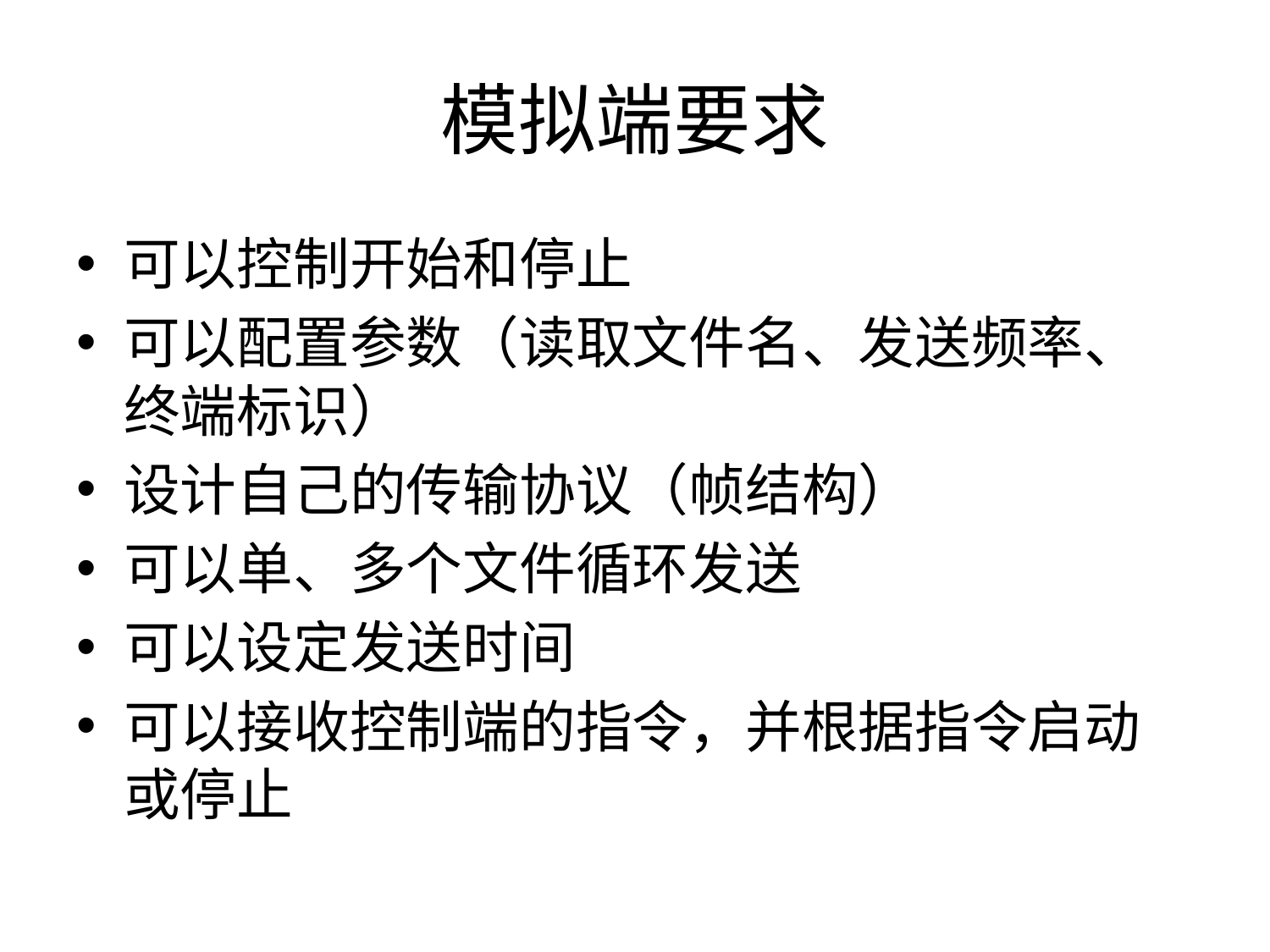

# 模拟端要求
可以控制开始和停止
可以配置参数（读取文件名、发送频率、终端标识）
设计自己的传输协议（帧结构）
可以单、多个文件循环发送
可以设定发送时间
可以接收控制端的指令，并根据指令启动或停止